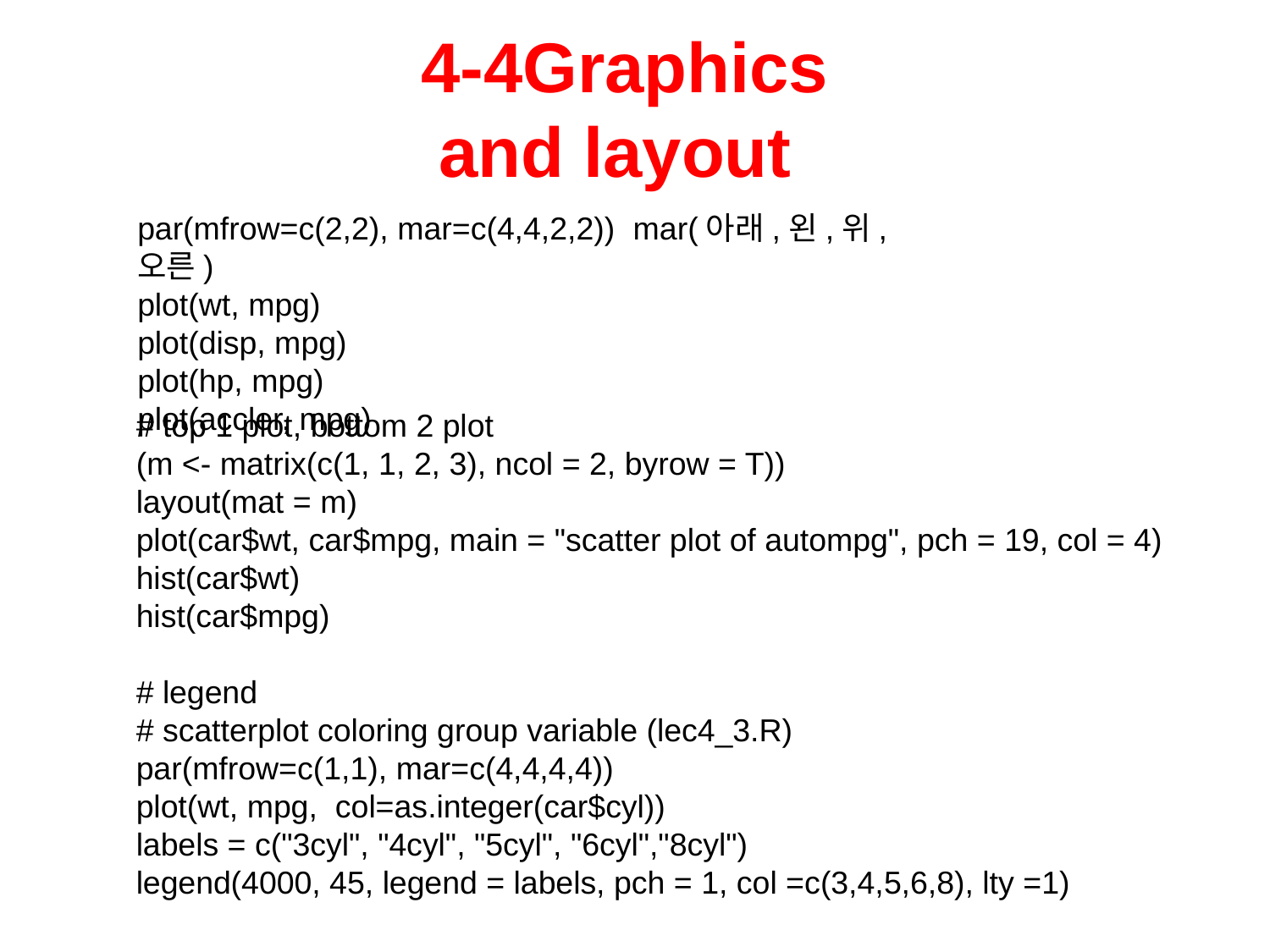

4-4Graphics and layout
par(mfrow=c(2,2), mar=c(4,4,2,2))  mar(아래,왼,위,오른)
plot(wt, mpg)
plot(disp, mpg)
plot(hp, mpg)
plot(accler, mpg)
# top 1 plot, bottom 2 plot
(m <- matrix(c(1, 1, 2, 3), ncol = 2, byrow = T))
layout(mat = m)
plot(car$wt, car$mpg, main = "scatter plot of autompg", pch = 19, col = 4)
hist(car$wt)
hist(car$mpg)

# legend
# scatterplot coloring group variable (lec4_3.R)
par(mfrow=c(1,1), mar=c(4,4,4,4))
plot(wt, mpg,  col=as.integer(car$cyl))
labels = c("3cyl", "4cyl", "5cyl", "6cyl","8cyl")
legend(4000, 45, legend = labels, pch = 1, col =c(3,4,5,6,8), lty =1)